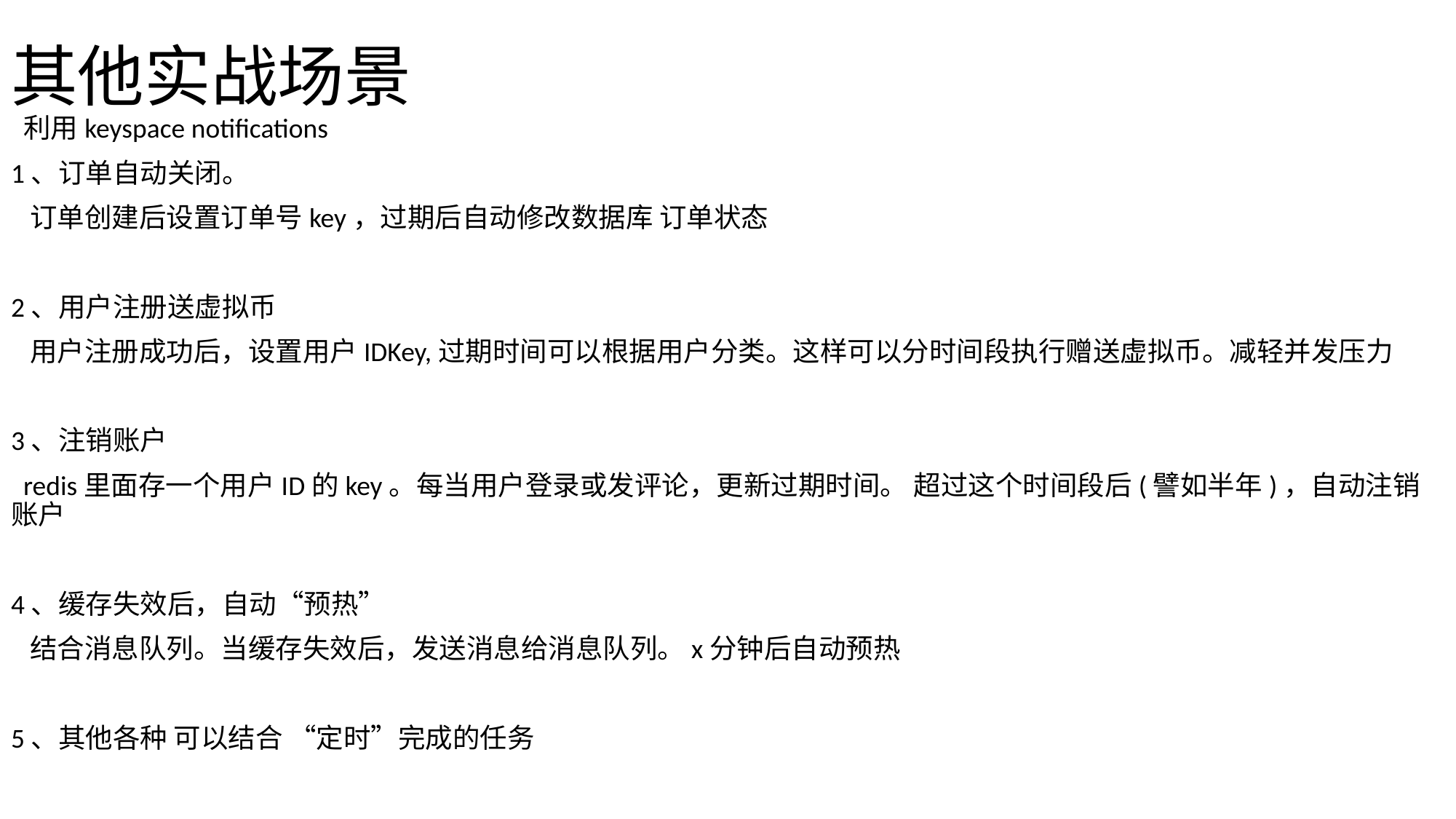

# 其他实战场景
 利用keyspace notifications
1、订单自动关闭。
  订单创建后设置订单号key，过期后自动修改数据库 订单状态

2、用户注册送虚拟币
  用户注册成功后，设置用户IDKey,过期时间可以根据用户分类。这样可以分时间段执行赠送虚拟币。减轻并发压力

3、注销账户
  redis里面存一个用户ID的key。每当用户登录或发评论，更新过期时间。 超过这个时间段后(譬如半年)，自动注销账户

4、缓存失效后，自动“预热”
  结合消息队列。当缓存失效后，发送消息给消息队列。x分钟后自动预热

5、其他各种 可以结合 “定时”完成的任务